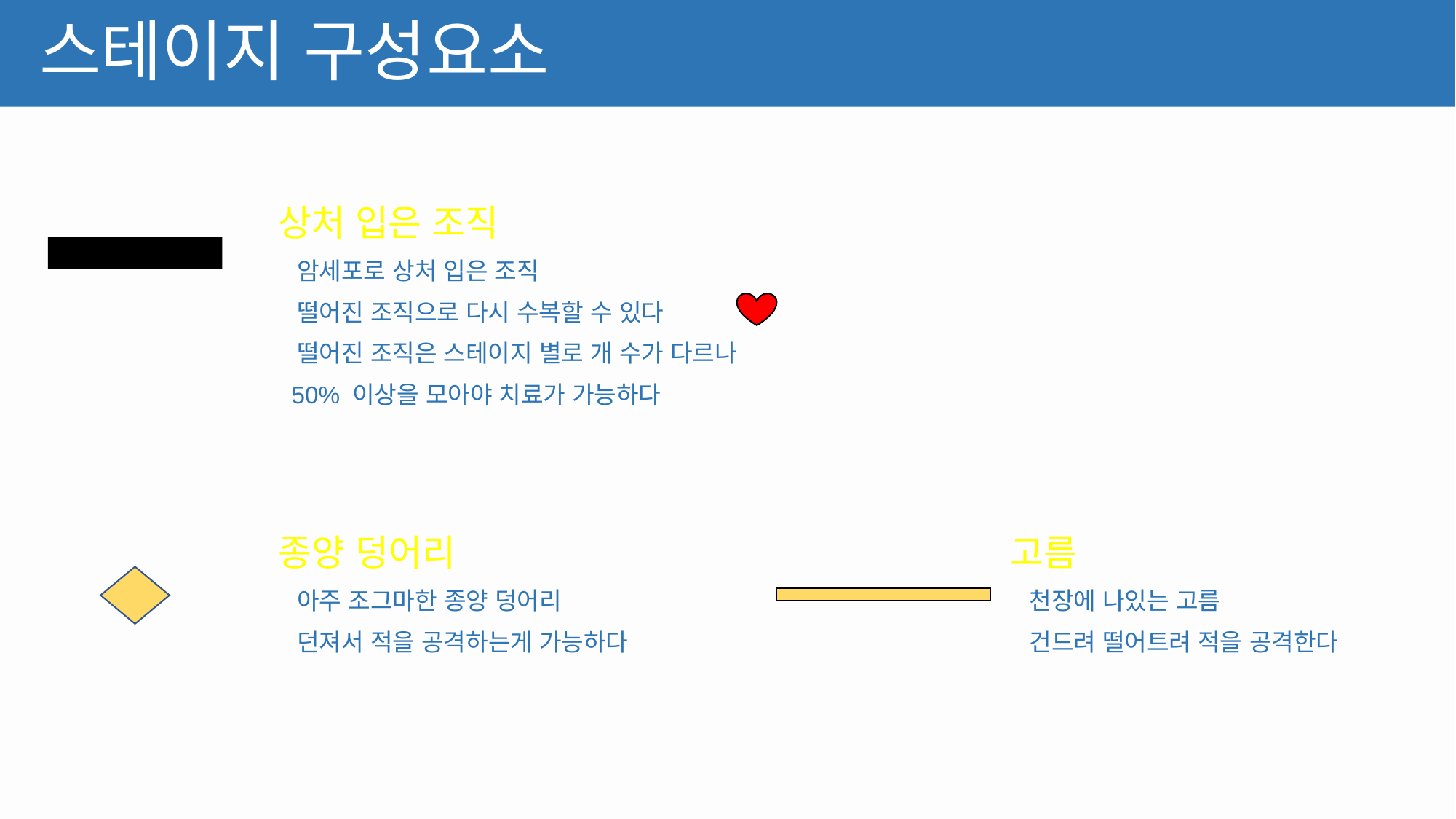

# 스테이지 구성요소
상처 입은 조직
  암세포로 상처 입은 조직
  떨어진 조직으로 다시 수복할 수 있다
  떨어진 조직은 스테이지 별로 개 수가 다르나
  50% 이상을 모아야 치료가 가능하다

고름
  천장에 나있는 고름
  건드려 떨어트려 적을 공격한다
종양 덩어리
  아주 조그마한 종양 덩어리
  던져서 적을 공격하는게 가능하다